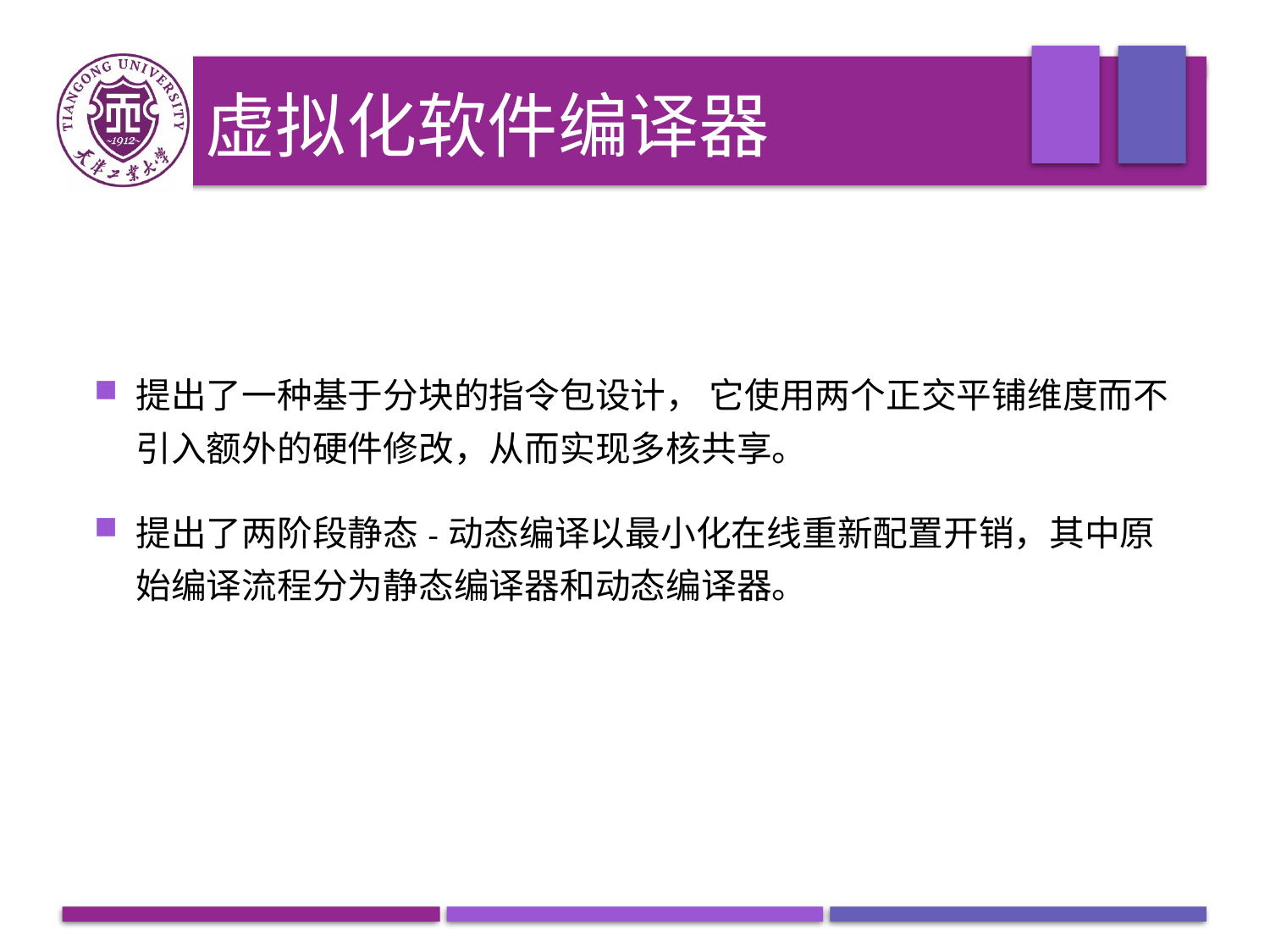

# 虚拟化软件编译器

提出了一种基于分块的指令包设计， 它使用两个正交平铺维度而不引入额外的硬件修改，从而实现多核共享。
提出了两阶段静态-动态编译以最小化在线重新配置开销，其中原始编译流程分为静态编译器和动态编译器。